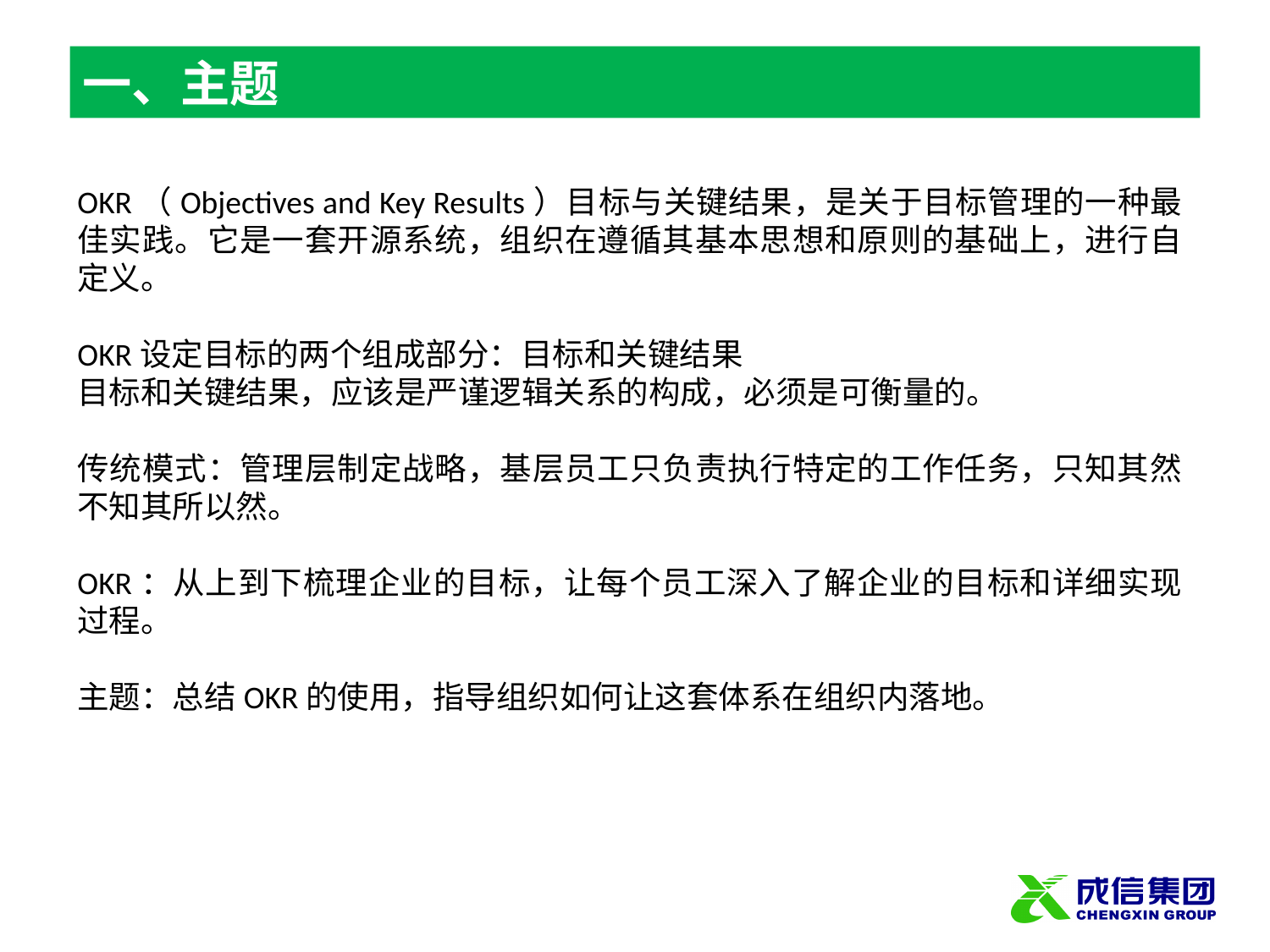

一、主题
OKR（Objectives and Key Results）目标与关键结果，是关于目标管理的一种最佳实践。它是一套开源系统，组织在遵循其基本思想和原则的基础上，进行自定义。

OKR设定目标的两个组成部分：目标和关键结果
目标和关键结果，应该是严谨逻辑关系的构成，必须是可衡量的。

传统模式：管理层制定战略，基层员工只负责执行特定的工作任务，只知其然不知其所以然。

OKR：从上到下梳理企业的目标，让每个员工深入了解企业的目标和详细实现过程。

主题：总结OKR的使用，指导组织如何让这套体系在组织内落地。